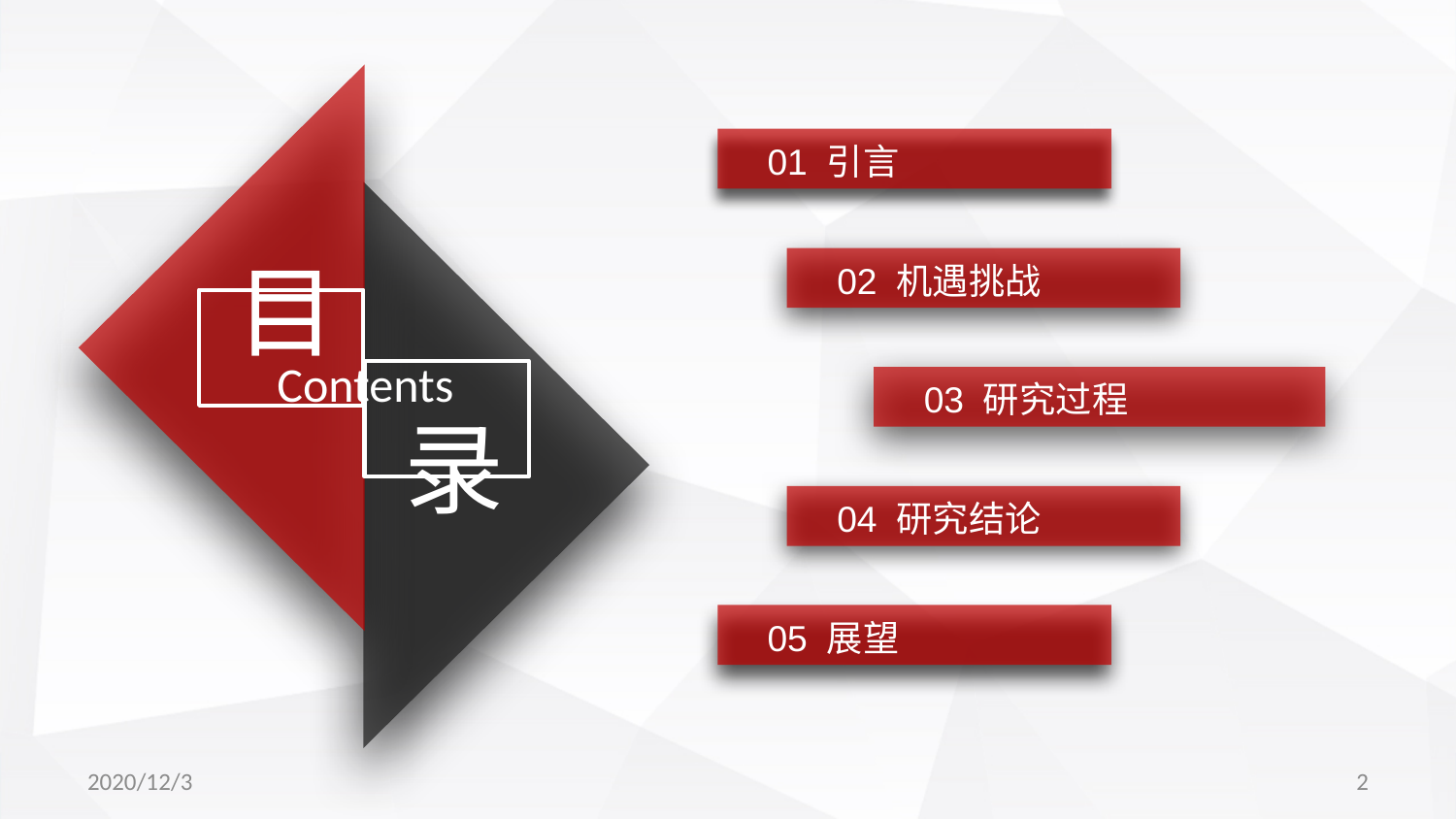

01 引言

目

02 机遇挑战

Contents

03 研究过程
录

04 研究结论

05 展望
2020/12/3
2